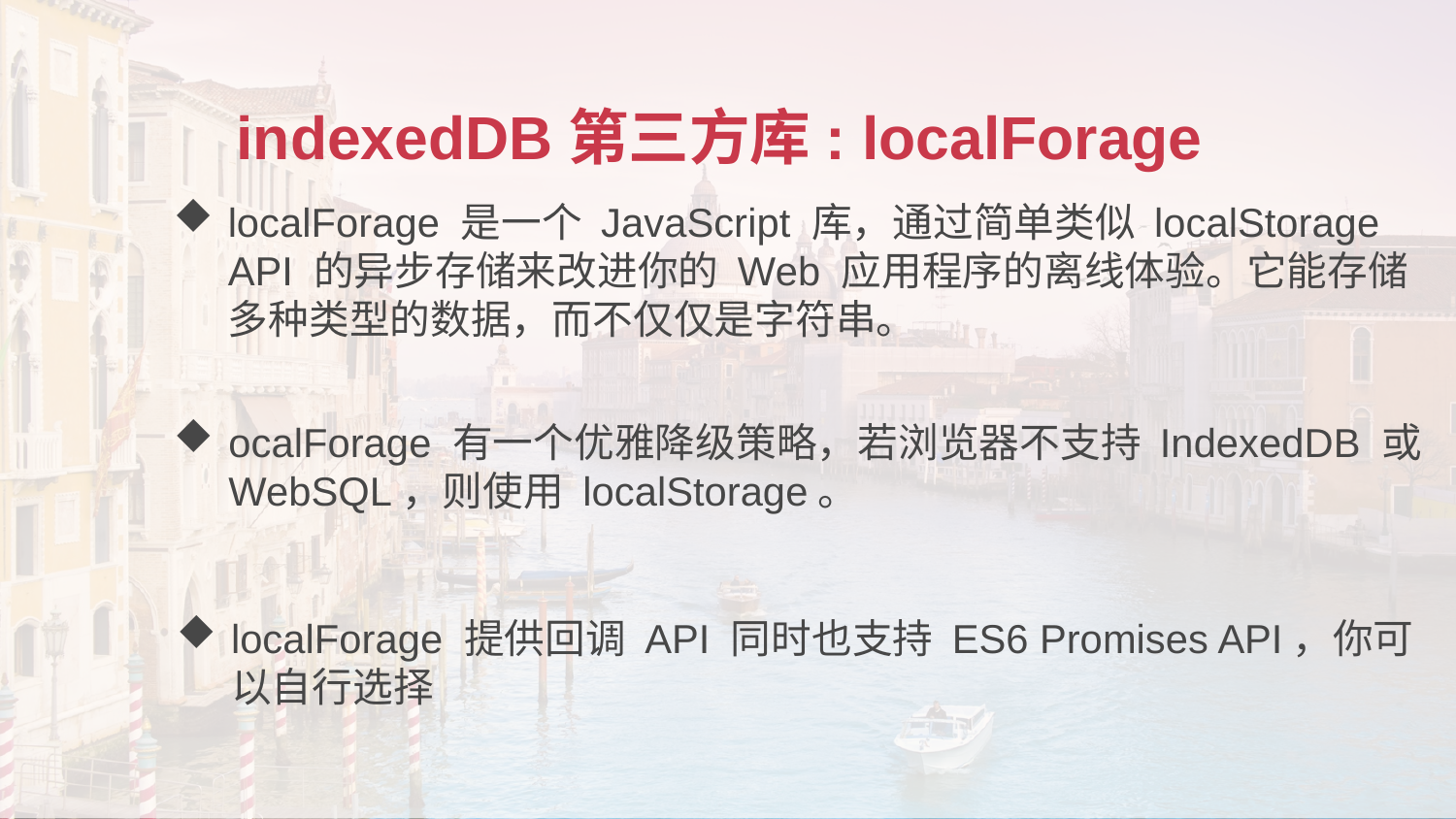

indexedDB第三方库: localForage
localForage 是一个 JavaScript 库，通过简单类似 localStorage API 的异步存储来改进你的 Web 应用程序的离线体验。它能存储多种类型的数据，而不仅仅是字符串。
ocalForage 有一个优雅降级策略，若浏览器不支持 IndexedDB 或 WebSQL，则使用 localStorage。
localForage 提供回调 API 同时也支持 ES6 Promises API，你可以自行选择